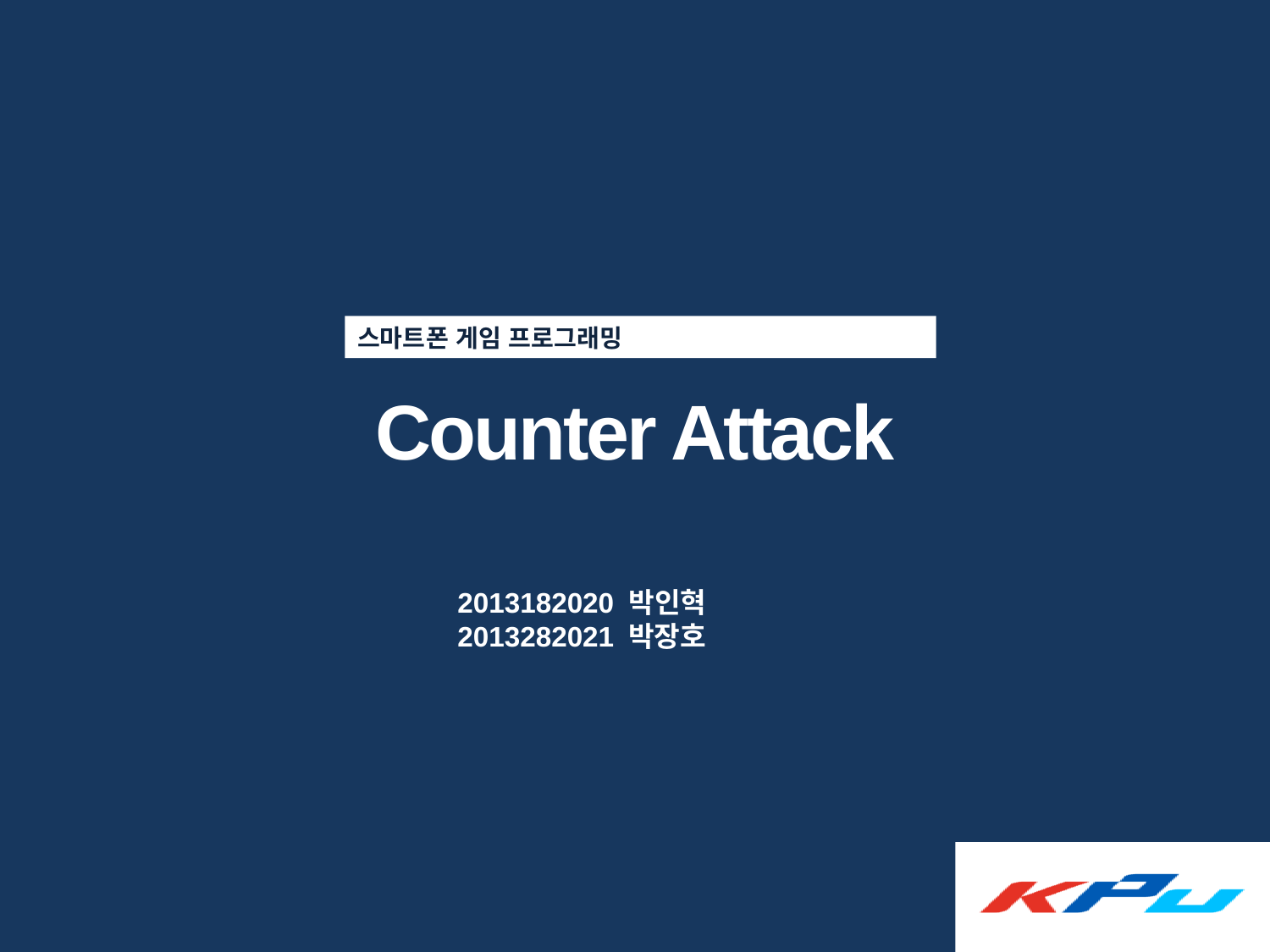

스마트폰 게임 프로그래밍
Counter Attack
2013182020 박인혁
2013282021 박장호